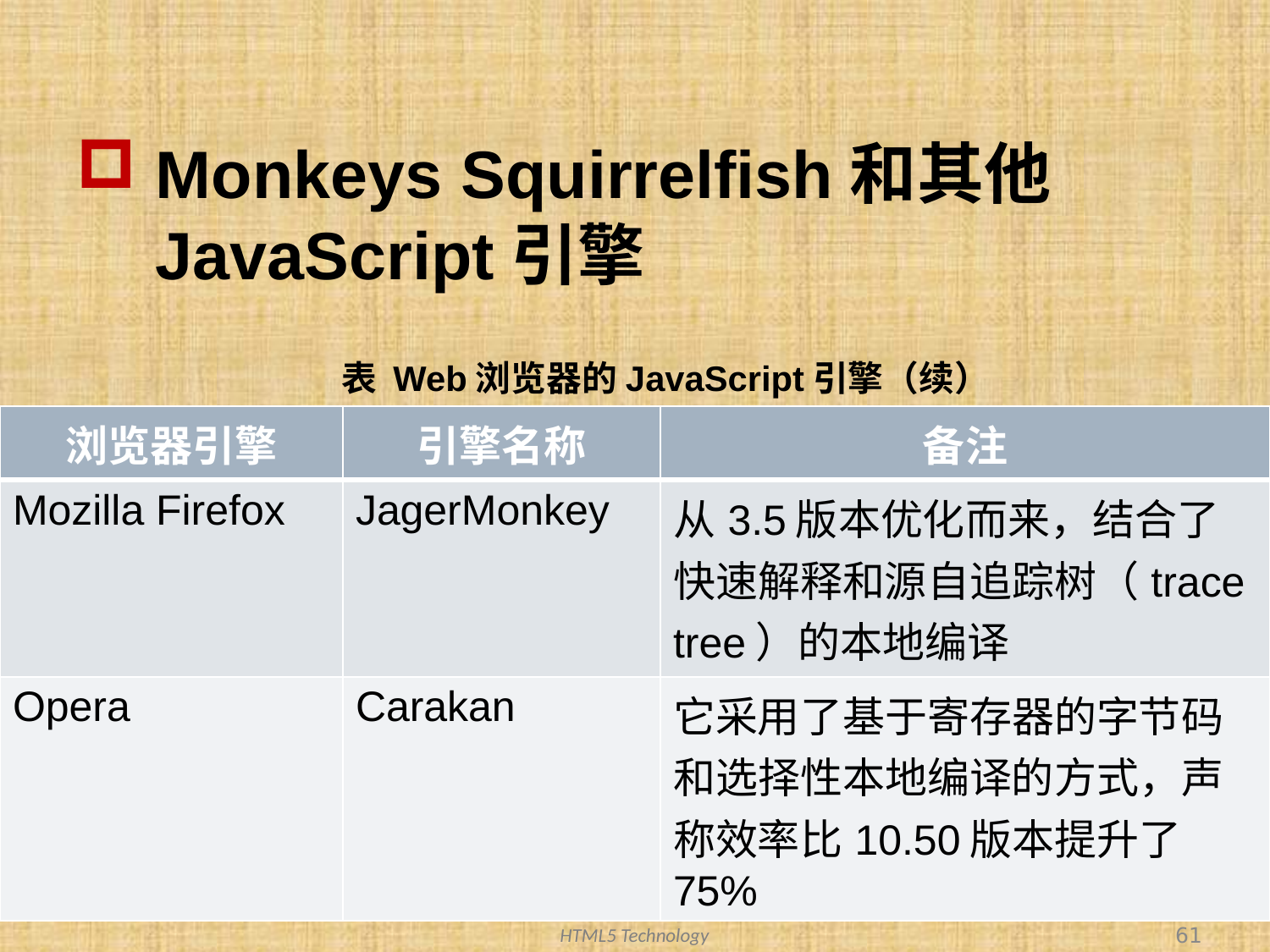

# Monkeys Squirrelfish和其他JavaScript引擎
表 Web浏览器的JavaScript引擎（续）
| 浏览器引擎 | 引擎名称 | 备注 |
| --- | --- | --- |
| Mozilla Firefox | JagerMonkey | 从3.5版本优化而来，结合了快速解释和源自追踪树（trace tree）的本地编译 |
| Opera | Carakan | 它采用了基于寄存器的字节码和选择性本地编译的方式，声称效率比10.50版本提升了75% |
61
HTML5 Technology